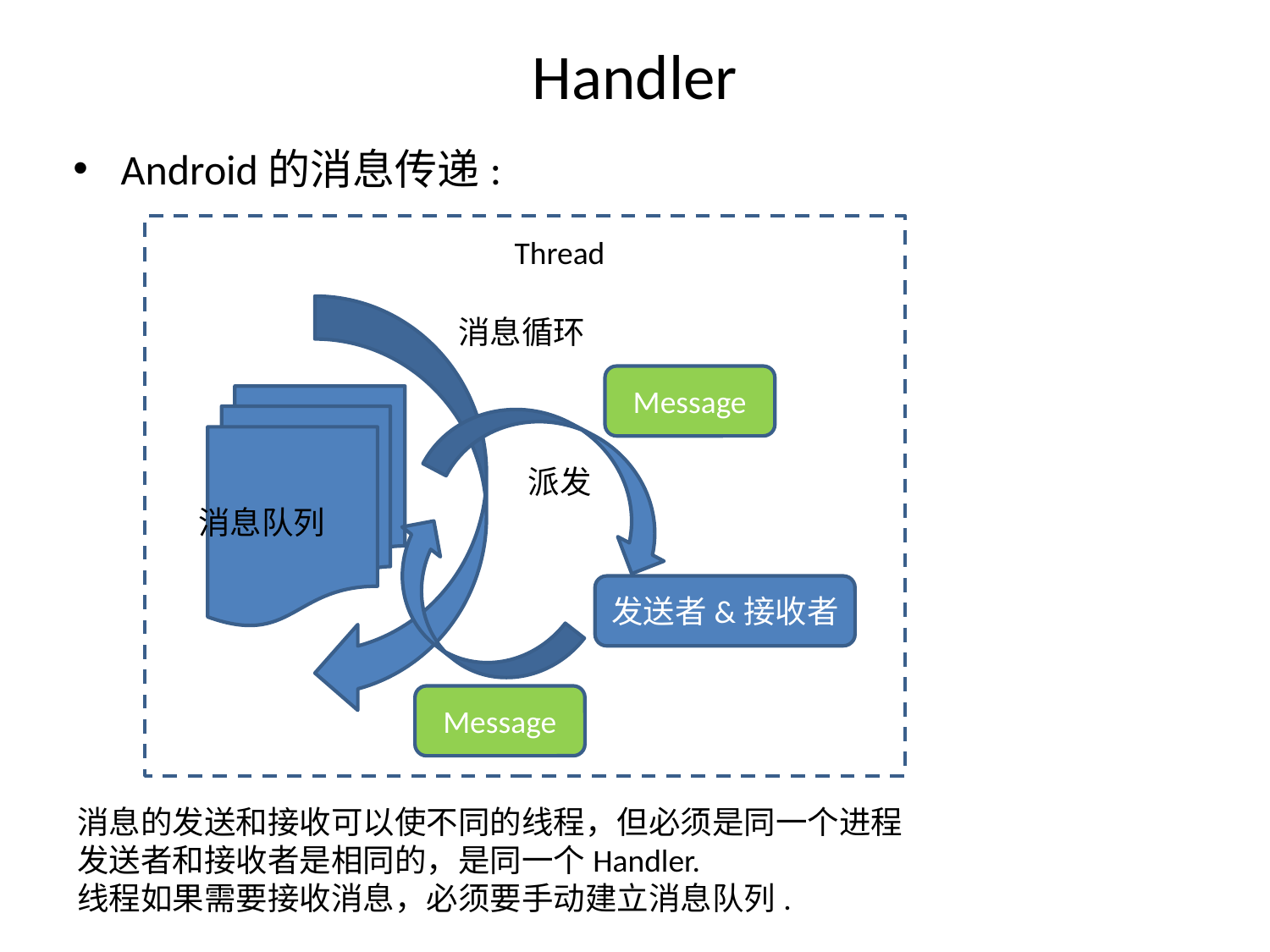

# Handler
Android的消息传递:

Thread

消息循环

Message

派发
消息队列

发送者&接收者
Message
消息的发送和接收可以使不同的线程，但必须是同一个进程
发送者和接收者是相同的，是同一个Handler.
线程如果需要接收消息，必须要手动建立消息队列.